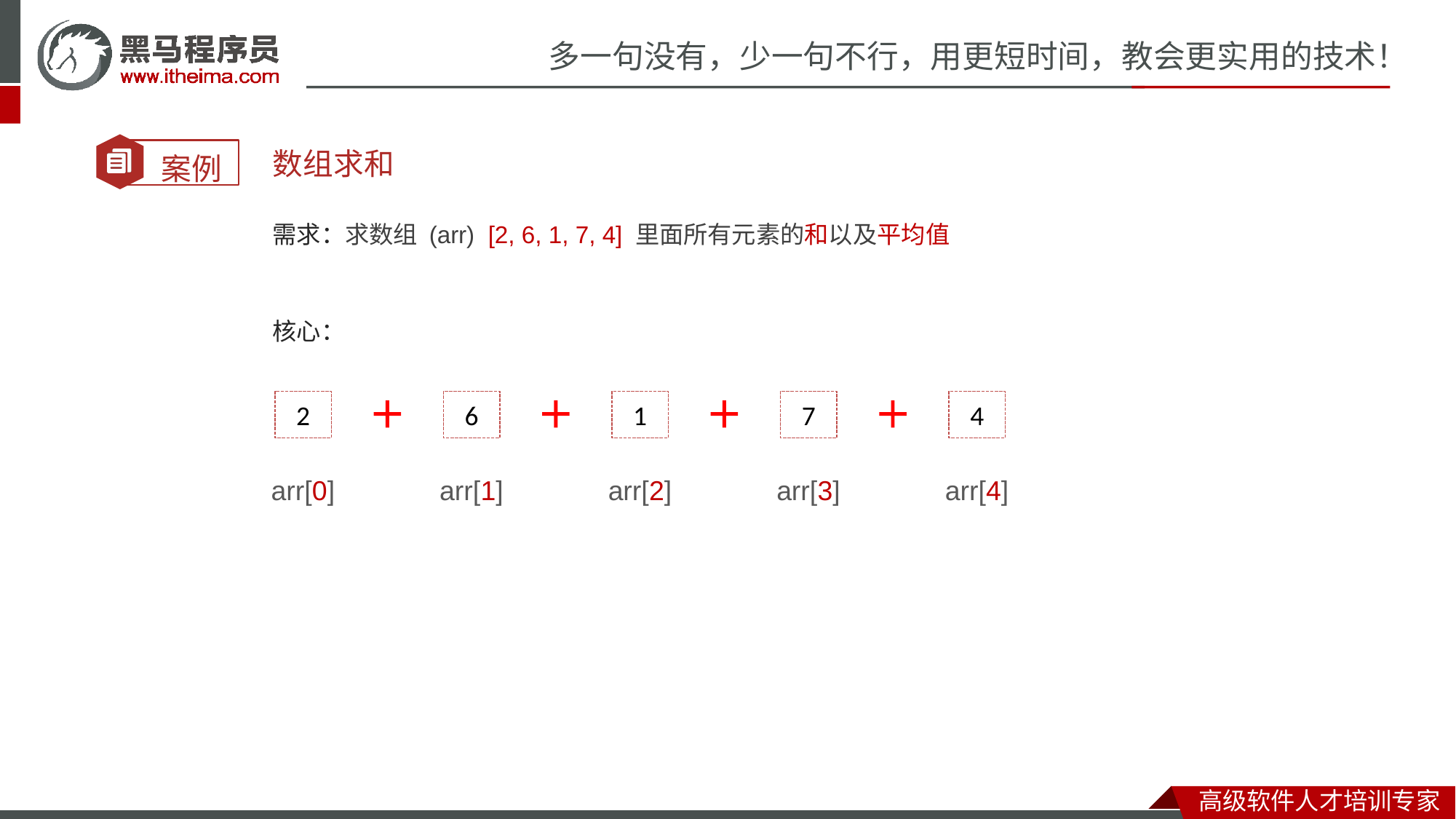

数组求和
需求：求数组 (arr)  [2, 6, 1, 7, 4] 里面所有元素的和以及平均值

核心：

2
6
1
7
4

arr[0]
arr[1]
arr[2]
arr[3]
arr[4]